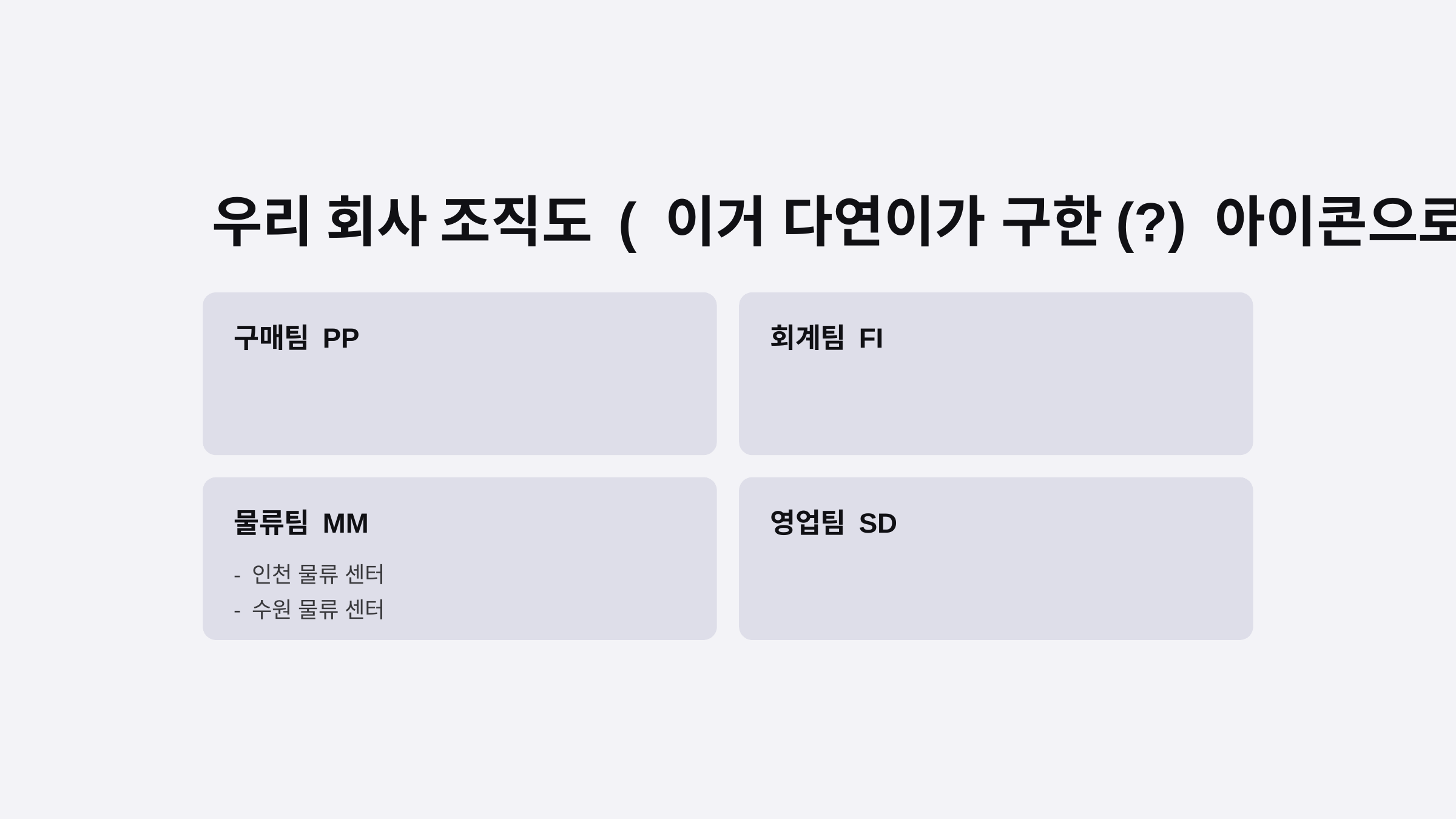

우리 회사 조직도 ( 이거 다연이가 구한(?) 아이콘으로 ..)

구매팀 PP
회계팀 FI

물류팀 MM
영업팀 SD
- 인천 물류 센터
- 수원 물류 센터